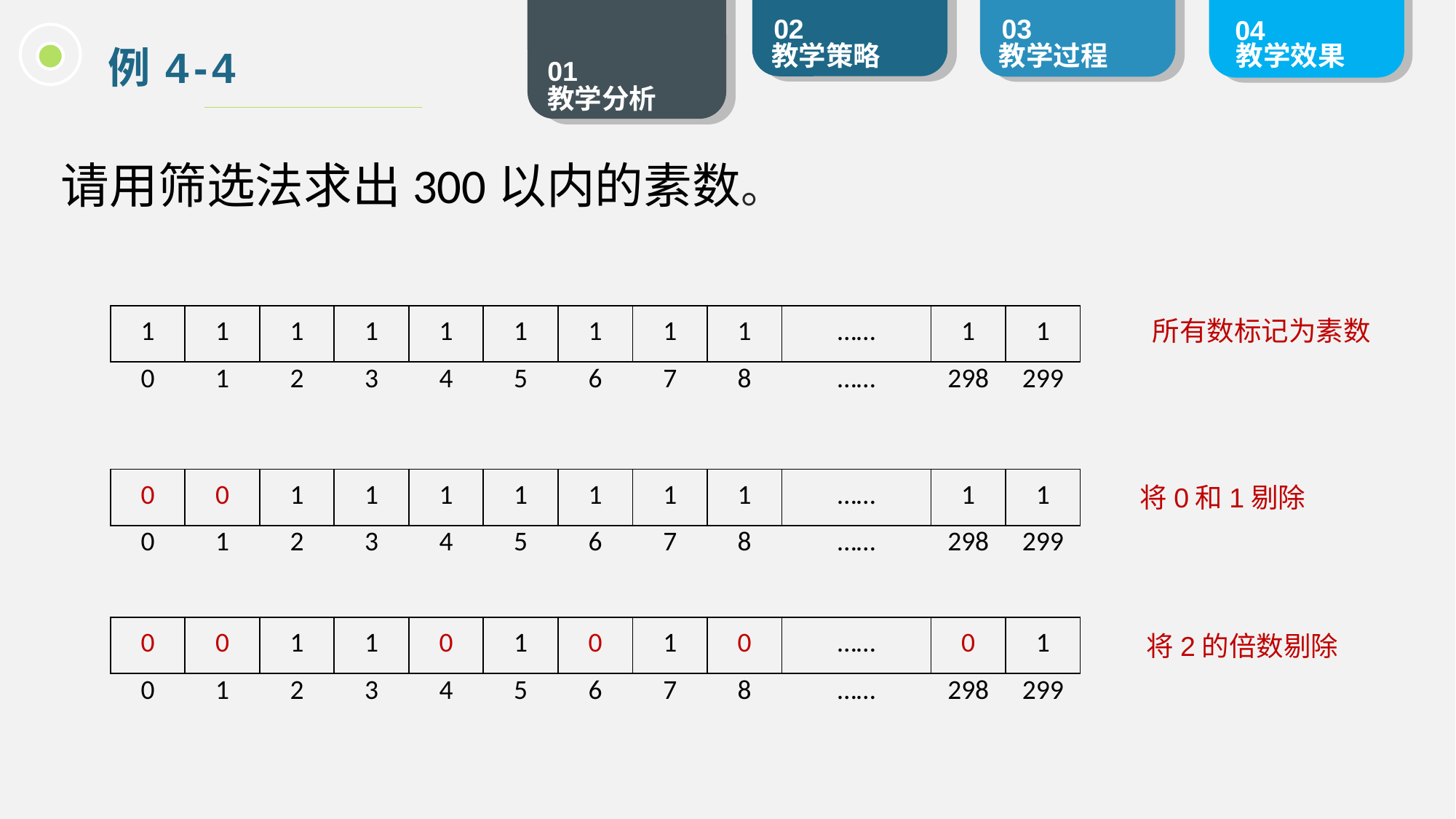

例4-4
请用筛选法求出300以内的素数。

| 1 | 1 | 1 | 1 | 1 | 1 | 1 | 1 | 1 | …… | 1 | 1 |
| --- | --- | --- | --- | --- | --- | --- | --- | --- | --- | --- | --- |
所有数标记为素数
| 0 | 1 | 2 | 3 | 4 | 5 | 6 | 7 | 8 | …… | 298 | 299 |
| --- | --- | --- | --- | --- | --- | --- | --- | --- | --- | --- | --- |
| 0 | 0 | 1 | 1 | 1 | 1 | 1 | 1 | 1 | …… | 1 | 1 |
| --- | --- | --- | --- | --- | --- | --- | --- | --- | --- | --- | --- |
将0和1剔除
| 0 | 1 | 2 | 3 | 4 | 5 | 6 | 7 | 8 | …… | 298 | 299 |
| --- | --- | --- | --- | --- | --- | --- | --- | --- | --- | --- | --- |
| 0 | 0 | 1 | 1 | 0 | 1 | 0 | 1 | 0 | …… | 0 | 1 |
| --- | --- | --- | --- | --- | --- | --- | --- | --- | --- | --- | --- |
将2的倍数剔除
| 0 | 1 | 2 | 3 | 4 | 5 | 6 | 7 | 8 | …… | 298 | 299 |
| --- | --- | --- | --- | --- | --- | --- | --- | --- | --- | --- | --- |